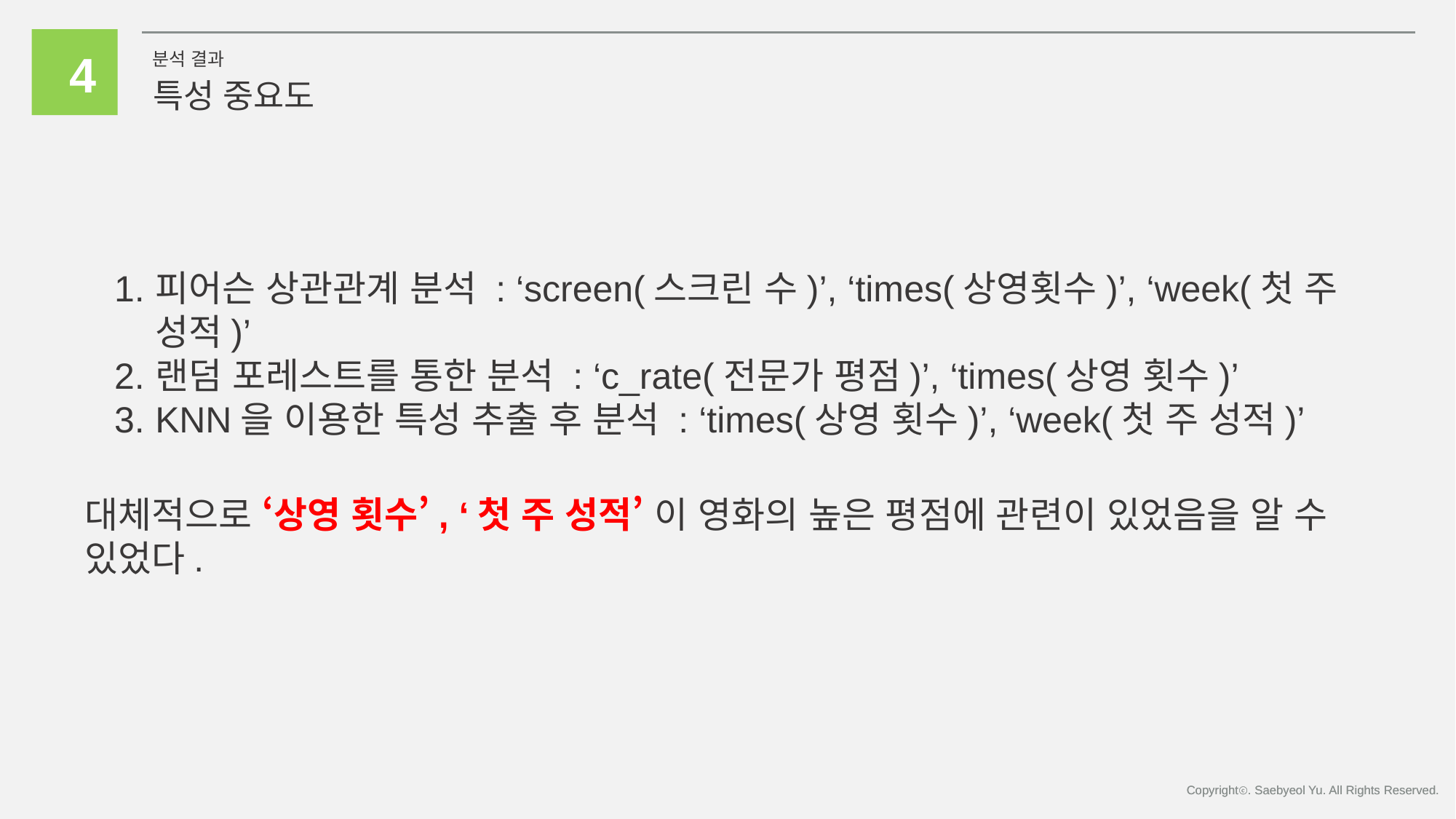

4
분석 결과
특성 중요도
피어슨 상관관계 분석 : ‘screen(스크린 수)’, ‘times(상영횟수)’, ‘week(첫 주 성적)’
랜덤 포레스트를 통한 분석 : ‘c_rate(전문가 평점)’, ‘times(상영 횟수)’
KNN을 이용한 특성 추출 후 분석 : ‘times(상영 횟수)’, ‘week(첫 주 성적)’
대체적으로 ‘상영 횟수’, ‘첫 주 성적’ 이 영화의 높은 평점에 관련이 있었음을 알 수 있었다.
Copyrightⓒ. Saebyeol Yu. All Rights Reserved.